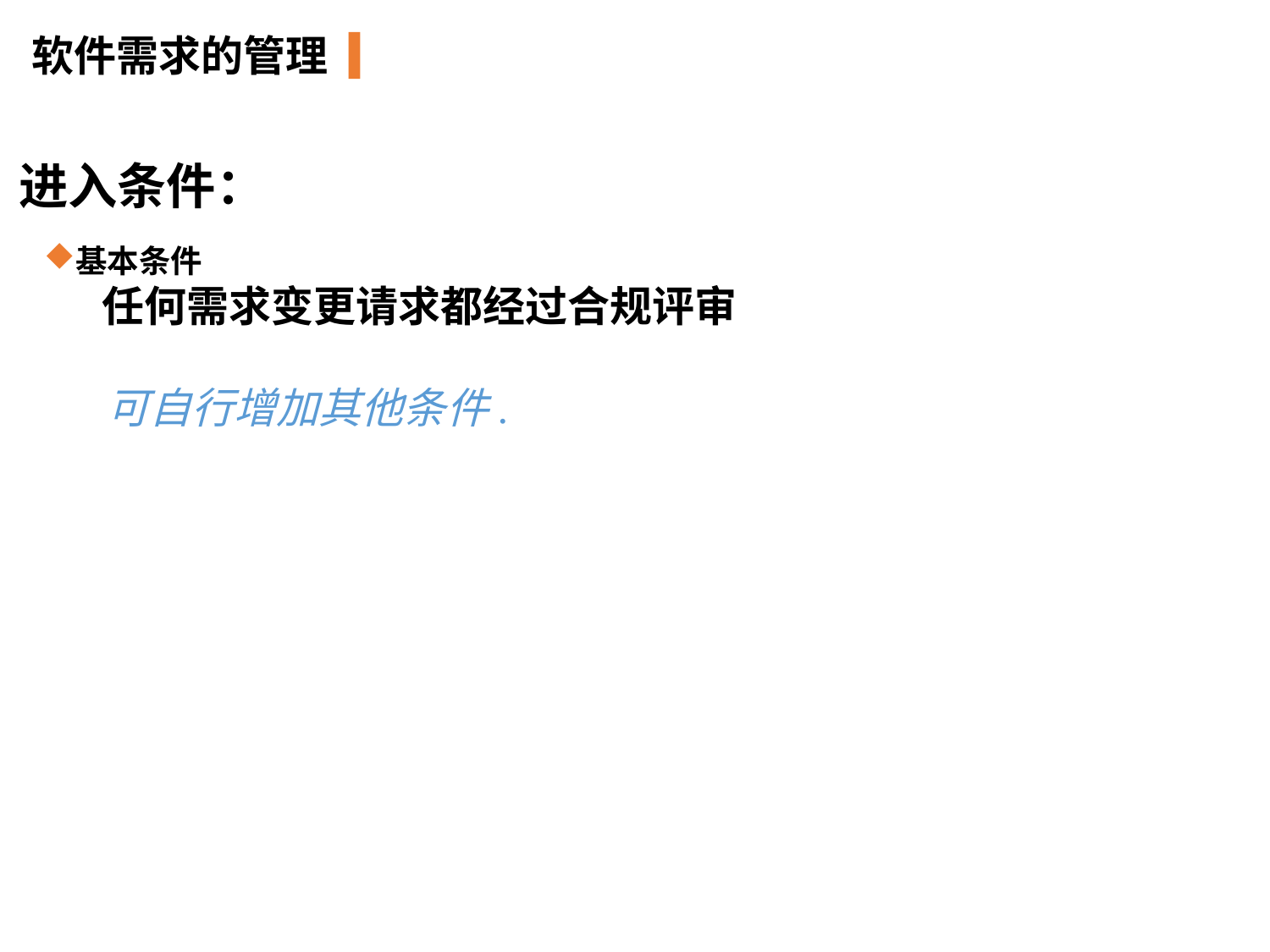

软件需求的管理

进入条件：
基本条件
     任何需求变更请求都经过合规评审

可自行增加其他条件.